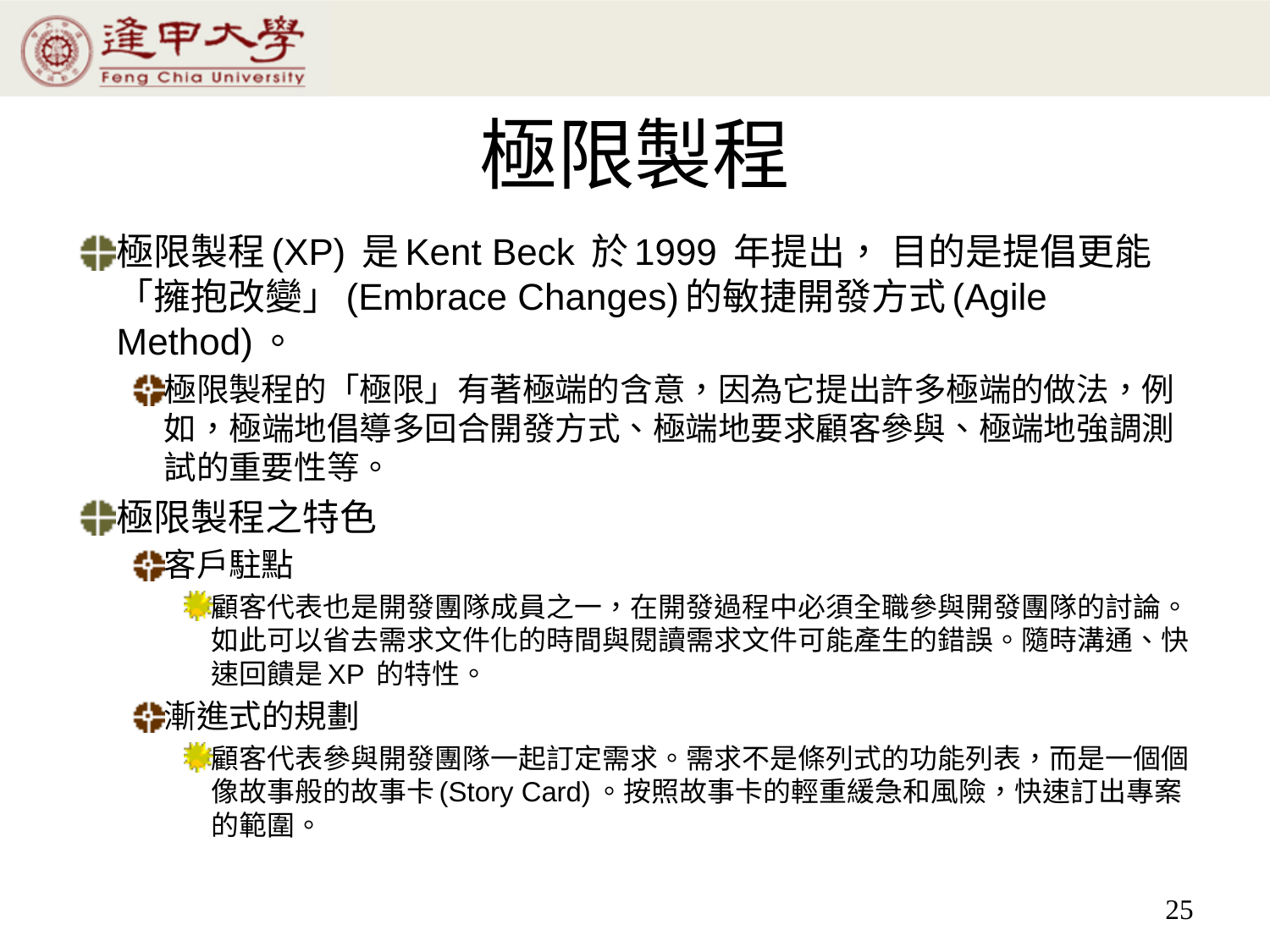

# 極限製程
極限製程(XP) 是Kent Beck 於1999 年提出， 目的是提倡更能「擁抱改變」(Embrace Changes)的敏捷開發方式(Agile Method)。
極限製程的「極限」有著極端的含意，因為它提出許多極端的做法，例如，極端地倡導多回合開發方式、極端地要求顧客參與、極端地強調測試的重要性等。
極限製程之特色
客戶駐點
顧客代表也是開發團隊成員之一，在開發過程中必須全職參與開發團隊的討論。如此可以省去需求文件化的時間與閱讀需求文件可能產生的錯誤。隨時溝通、快速回饋是XP 的特性。
漸進式的規劃
顧客代表參與開發團隊一起訂定需求。需求不是條列式的功能列表，而是一個個像故事般的故事卡(Story Card)。按照故事卡的輕重緩急和風險，快速訂出專案的範圍。

25